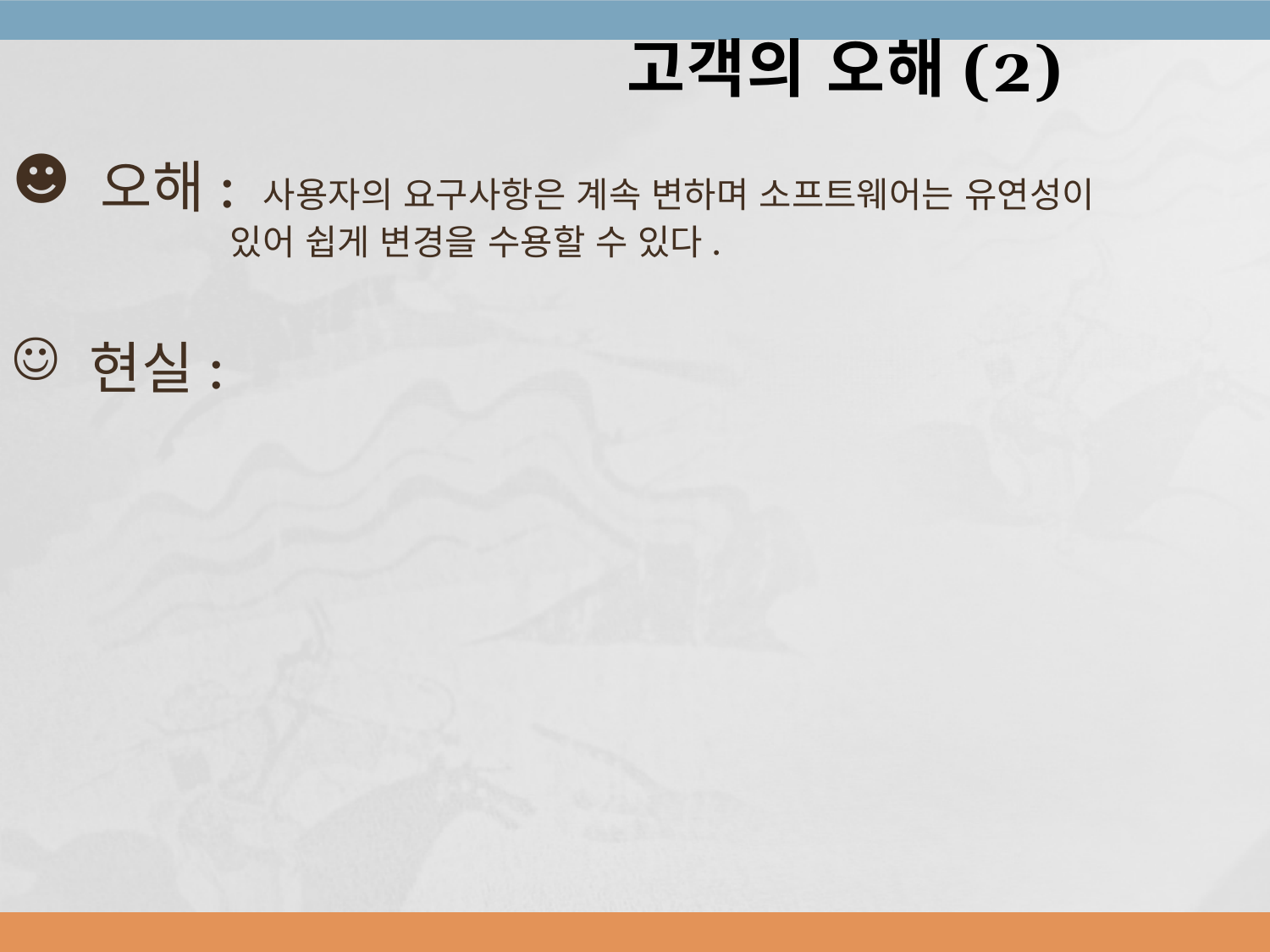

고객의 오해(2)
 오해: 사용자의 요구사항은 계속 변하며 소프트웨어는 유연성이
                     있어 쉽게 변경을 수용할 수 있다.

 현실: